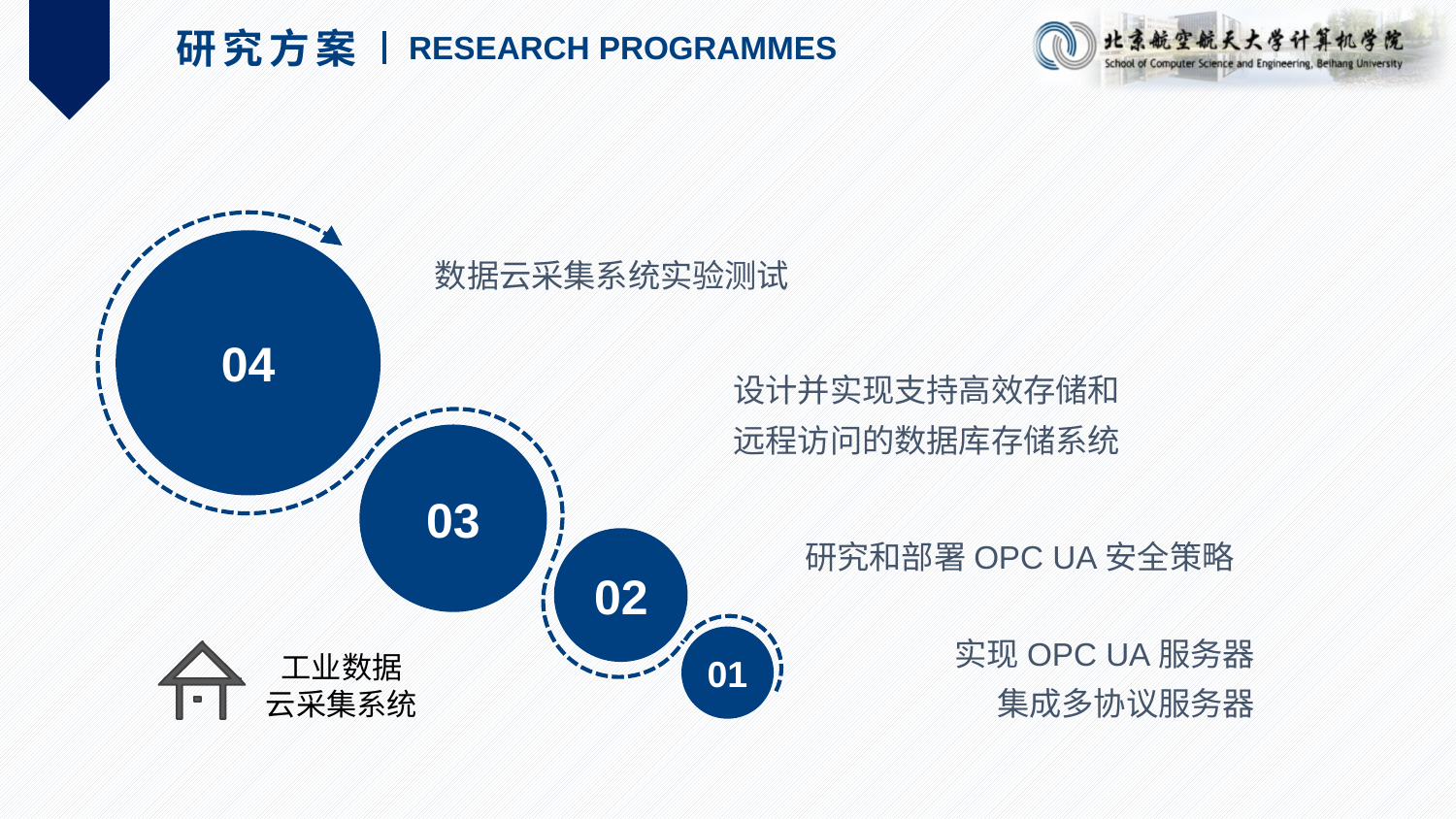

研究方案
RESEARCH PROGRAMMES

04
数据云采集系统实验测试
设计并实现支持高效存储和
远程访问的数据库存储系统
03
研究和部署OPC UA安全策略
02
实现OPC UA服务器
集成多协议服务器
01

工业数据
云采集系统